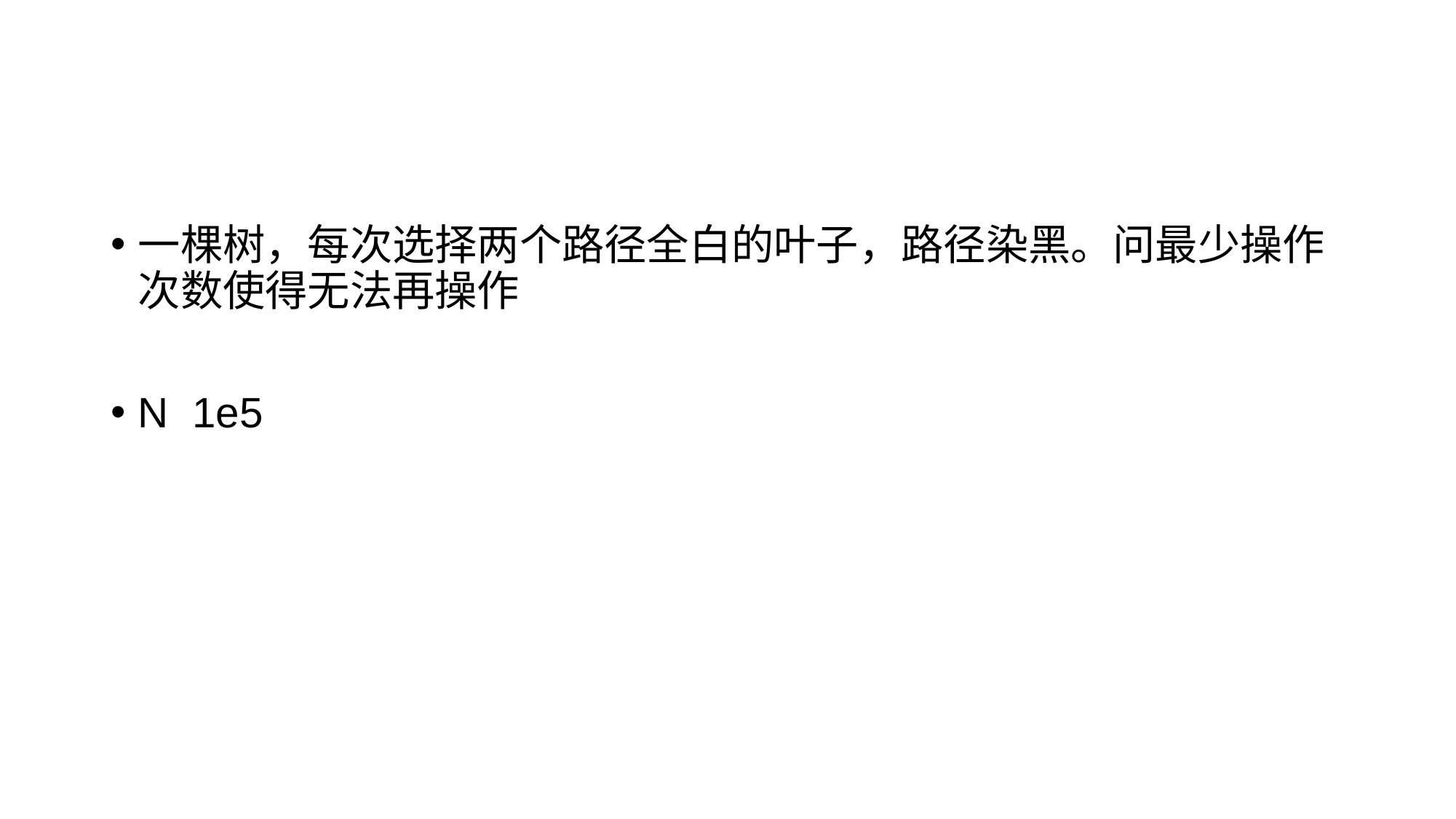

一棵树，每次选择两个路径全白的叶子，路径染黑。问最少操作次数使得无法再操作

N  1e5